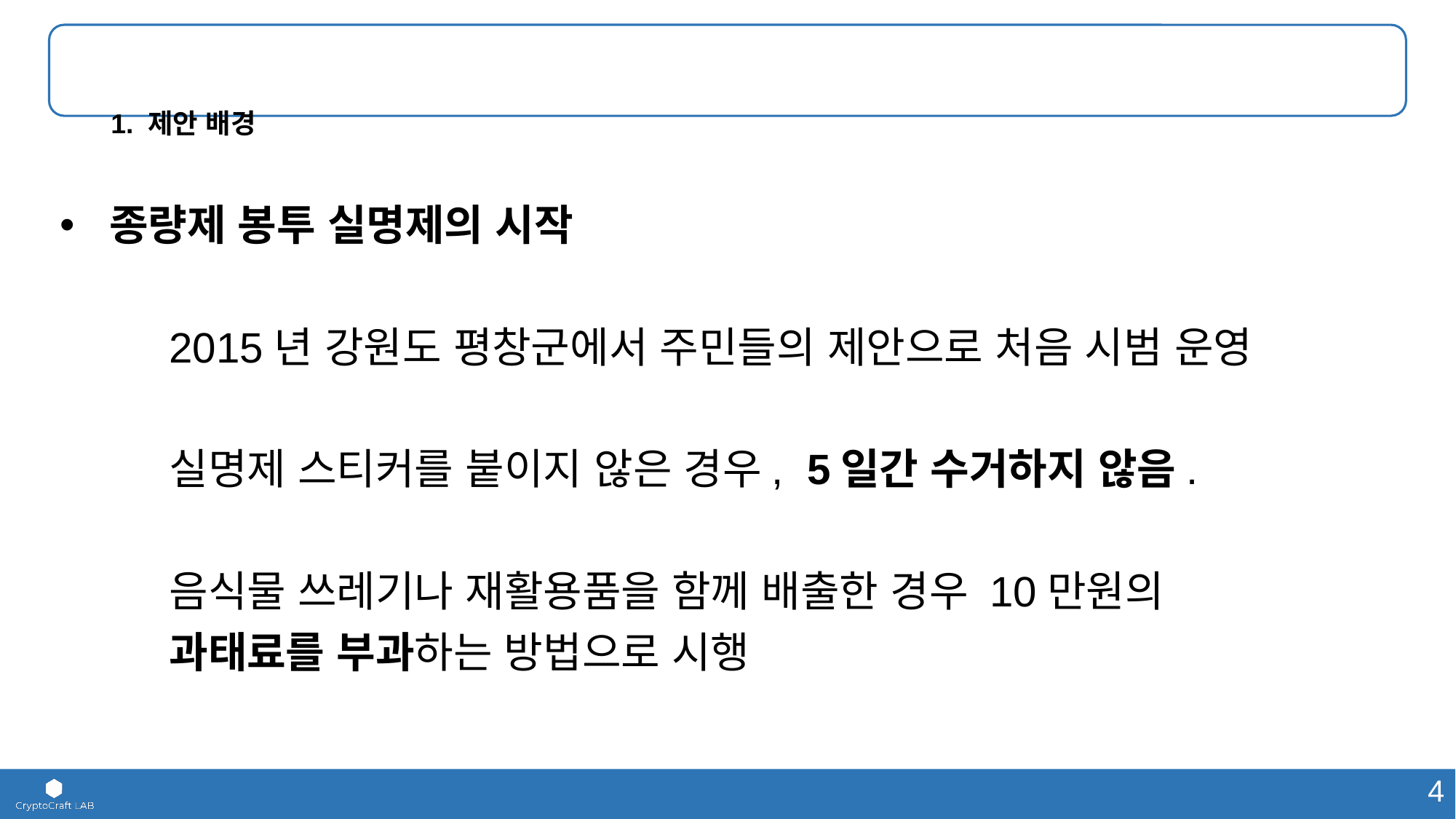

# 1. 제안 배경

 종량제 봉투 실명제의 시작

	2015년 강원도 평창군에서 주민들의 제안으로 처음 시범 운영

	실명제 스티커를 붙이지 않은 경우,  5일간 수거하지 않음.

	음식물 쓰레기나 재활용품을 함께 배출한 경우 10만원의
	과태료를 부과하는 방법으로 시행